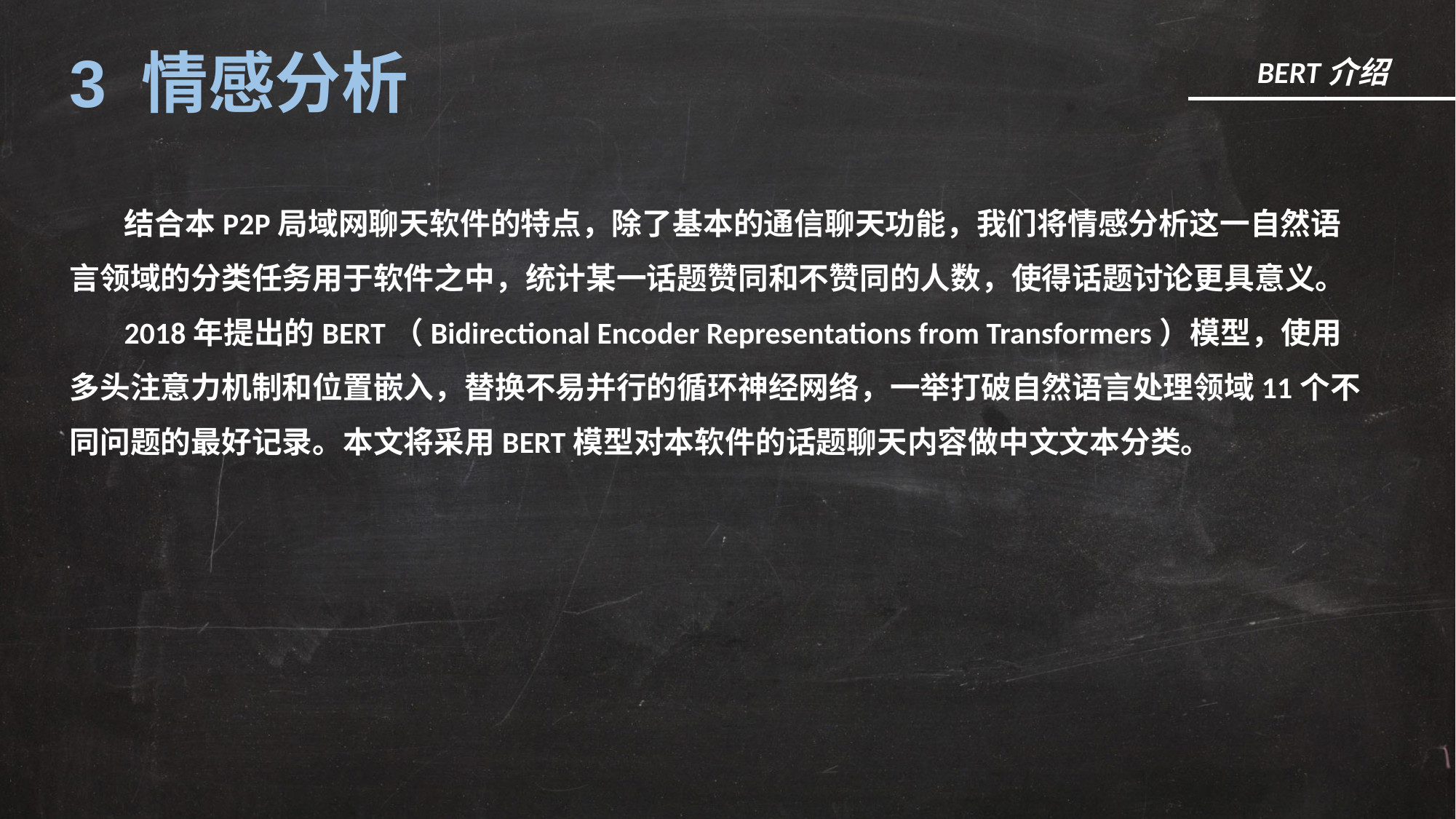

3 情感分析
BERT介绍
结合本P2P局域网聊天软件的特点，除了基本的通信聊天功能，我们将情感分析这一自然语言领域的分类任务用于软件之中，统计某一话题赞同和不赞同的人数，使得话题讨论更具意义。
2018年提出的BERT（Bidirectional Encoder Representations from Transformers）模型，使用多头注意力机制和位置嵌入，替换不易并行的循环神经网络，一举打破自然语言处理领域11个不同问题的最好记录。本文将采用BERT模型对本软件的话题聊天内容做中文文本分类。